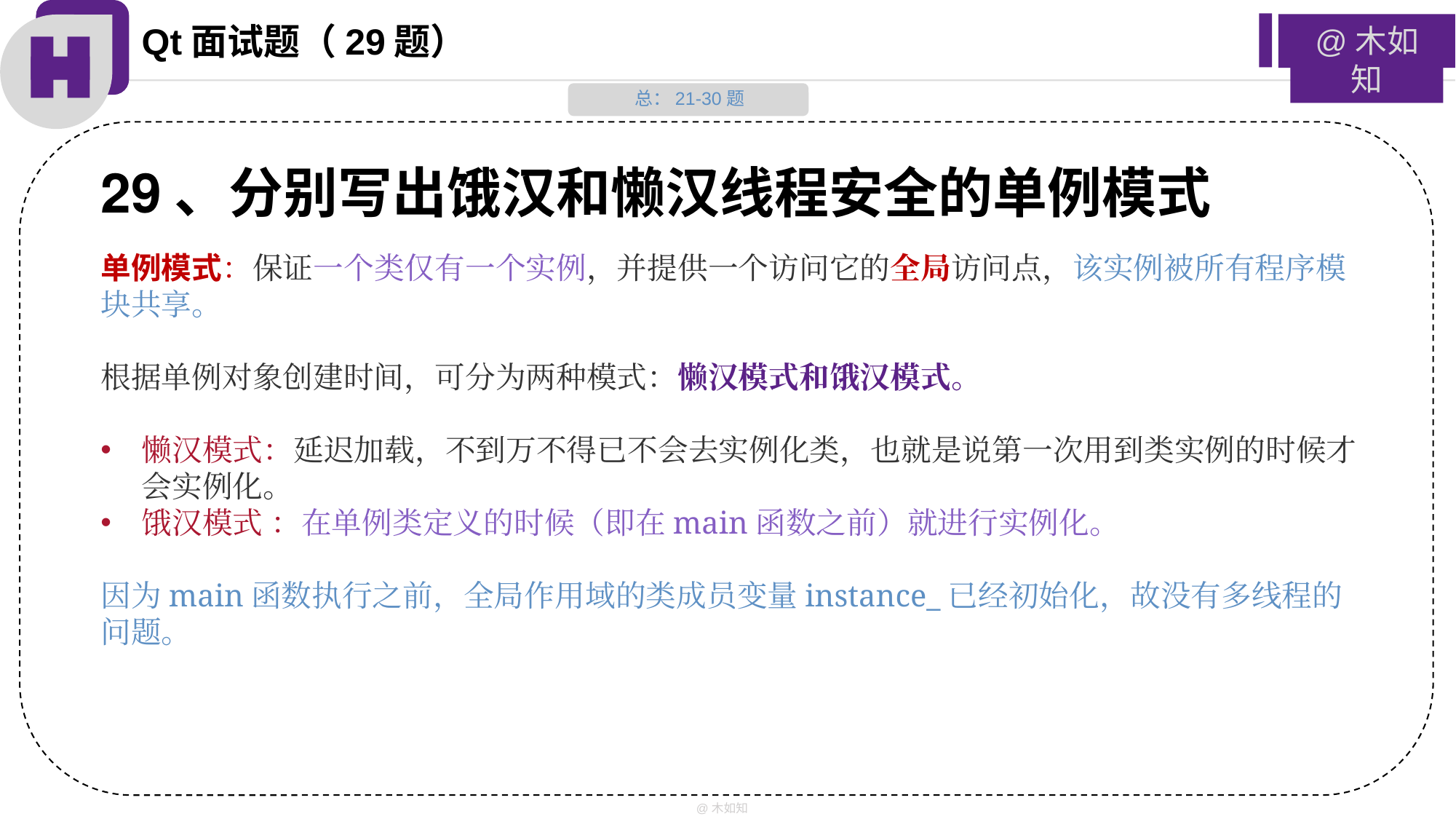

Qt面试题（29题）

@木如知
总：21-30题

29、分别写出饿汉和懒汉线程安全的单例模式
单例模式：保证一个类仅有一个实例，并提供一个访问它的全局访问点，该实例被所有程序模块共享。

根据单例对象创建时间，可分为两种模式：懒汉模式和饿汉模式。

懒汉模式：延迟加载，不到万不得已不会去实例化类，也就是说第一次用到类实例的时候才会实例化。
饿汉模式 ：在单例类定义的时候（即在main函数之前）就进行实例化。

因为main函数执行之前，全局作用域的类成员变量instance_已经初始化，故没有多线程的问题。
@木如知